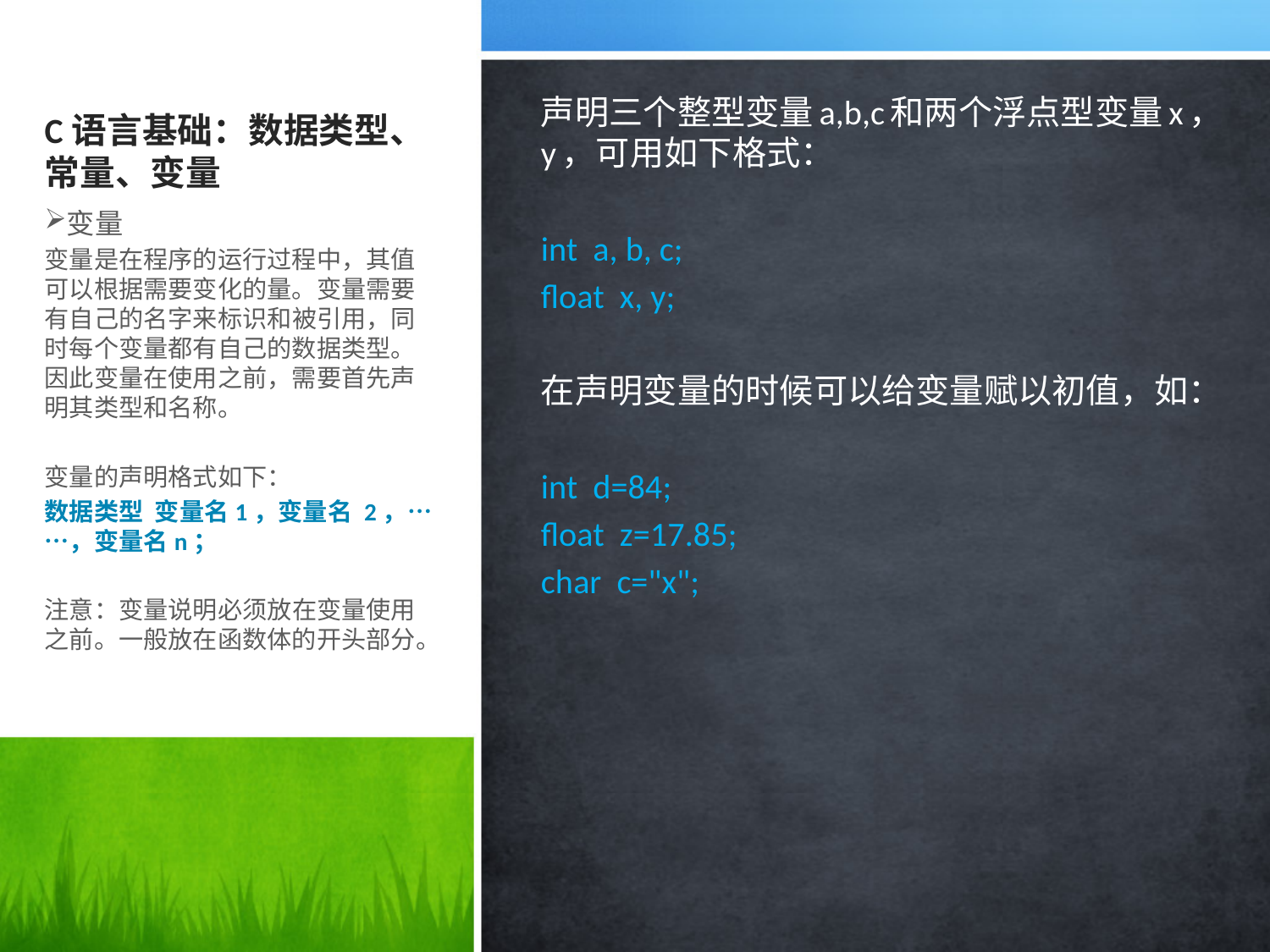

# C语言基础：数据类型、常量、变量
声明三个整型变量a,b,c和两个浮点型变量x，y，可用如下格式：

int  a, b, c;
float  x, y;

在声明变量的时候可以给变量赋以初值，如：

int  d=84;
float  z=17.85;
char  c="x";

变量
变量是在程序的运行过程中，其值可以根据需要变化的量。变量需要有自己的名字来标识和被引用，同时每个变量都有自己的数据类型。因此变量在使用之前，需要首先声明其类型和名称。

变量的声明格式如下：
数据类型  变量名1，变量名 2，……，变量名n；

注意：变量说明必须放在变量使用之前。一般放在函数体的开头部分。